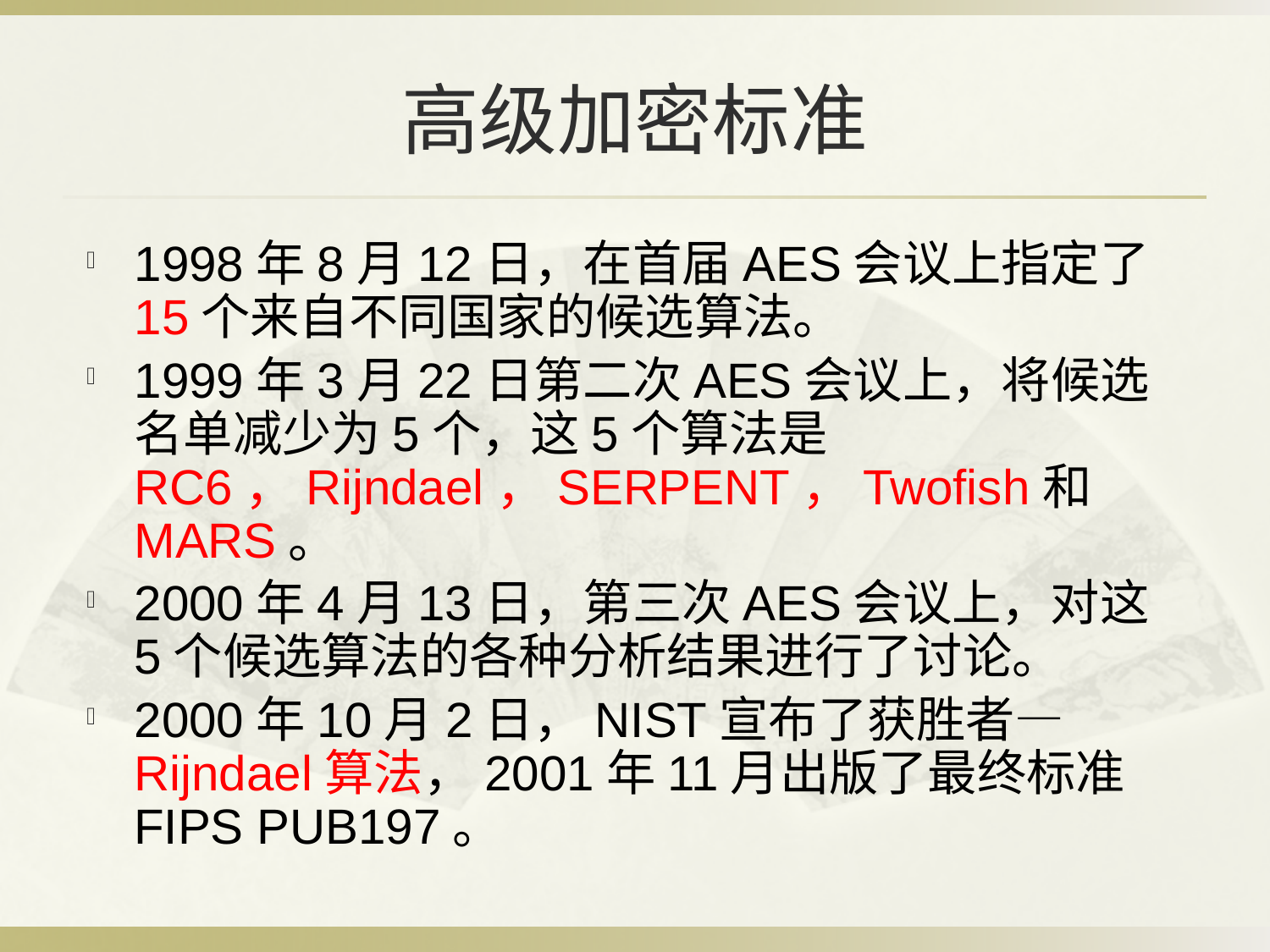

# 高级加密标准
1998年8月12日，在首届AES会议上指定了15个来自不同国家的候选算法。
1999年3月22日第二次AES会议上，将候选名单减少为5个，这5个算法是RC6，Rijndael，SERPENT，Twofish和MARS。
2000年4月13日，第三次AES会议上，对这5个候选算法的各种分析结果进行了讨论。
2000年10月2日，NIST宣布了获胜者—Rijndael算法，2001年11月出版了最终标准FIPS PUB197。